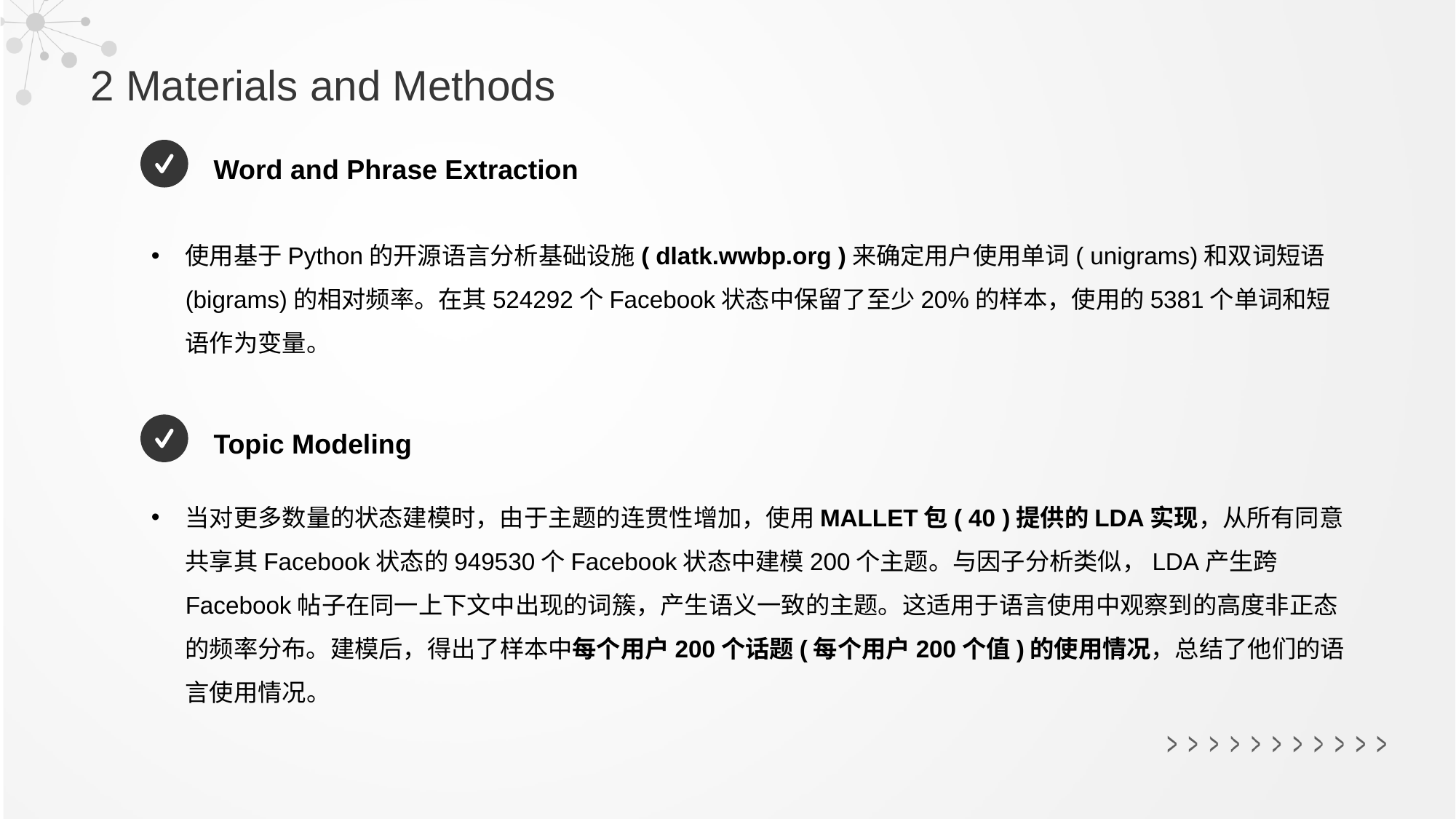

2 Materials and Methods
Word and Phrase Extraction

使用基于Python的开源语言分析基础设施( dlatk.wwbp.org )来确定用户使用单词( unigrams)和双词短语(bigrams)的相对频率。在其524292个Facebook状态中保留了至少20%的样本，使用的5381个单词和短语作为变量。
Topic Modeling

当对更多数量的状态建模时，由于主题的连贯性增加，使用MALLET包( 40 )提供的LDA实现，从所有同意共享其Facebook状态的949530个Facebook状态中建模200个主题。与因子分析类似，LDA产生跨Facebook帖子在同一上下文中出现的词簇，产生语义一致的主题。这适用于语言使用中观察到的高度非正态的频率分布。建模后，得出了样本中每个用户200个话题(每个用户200个值)的使用情况，总结了他们的语言使用情况。